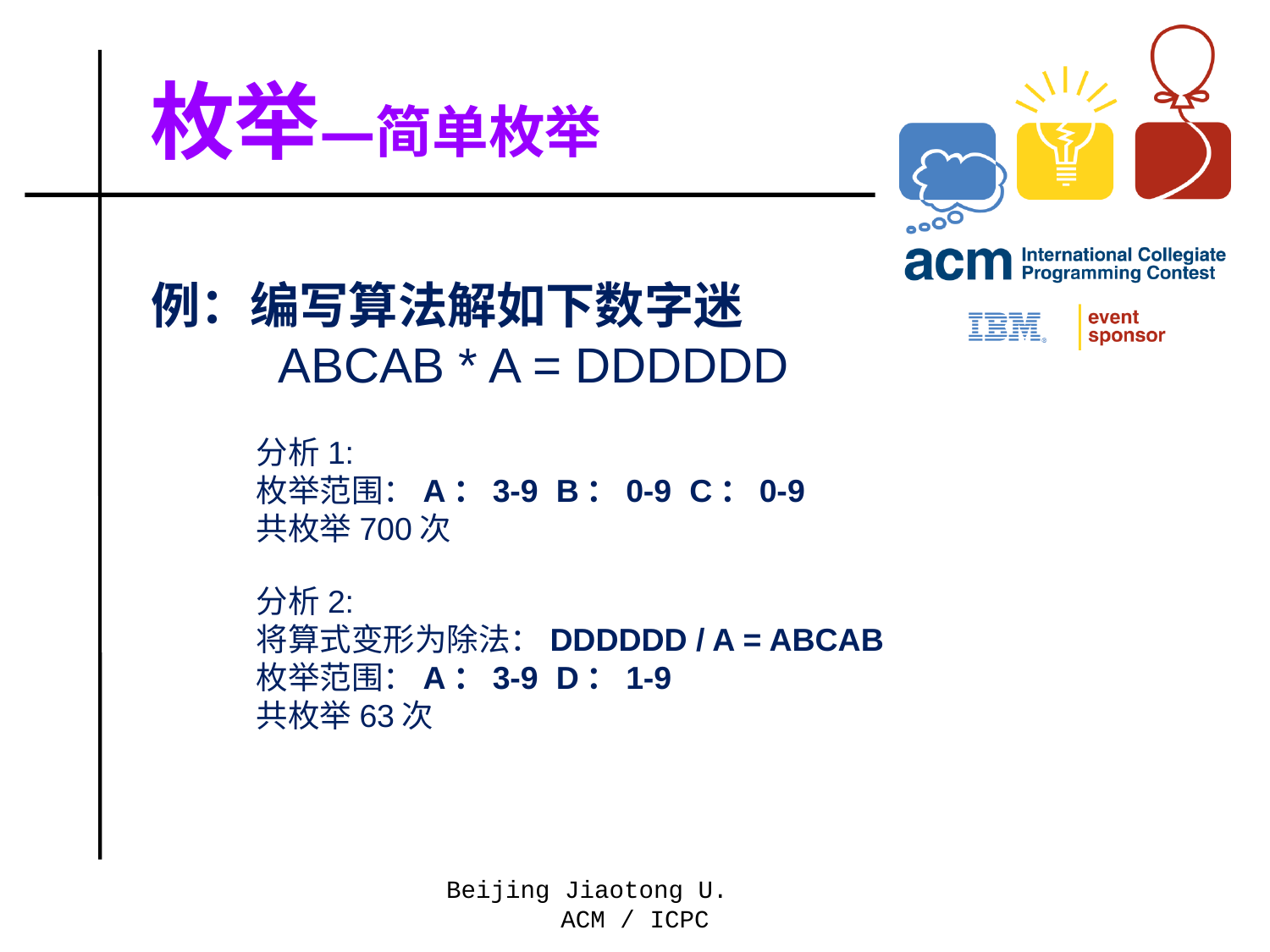

# 枚举—简单枚举
例：编写算法解如下数字迷
 	ABCAB * A = DDDDDD
分析1:
枚举范围：A：3-9  B：0-9  C：0-9
共枚举700次

分析2:
将算式变形为除法：DDDDDD / A = ABCAB
枚举范围：A：3-9  D：1-9
共枚举63次